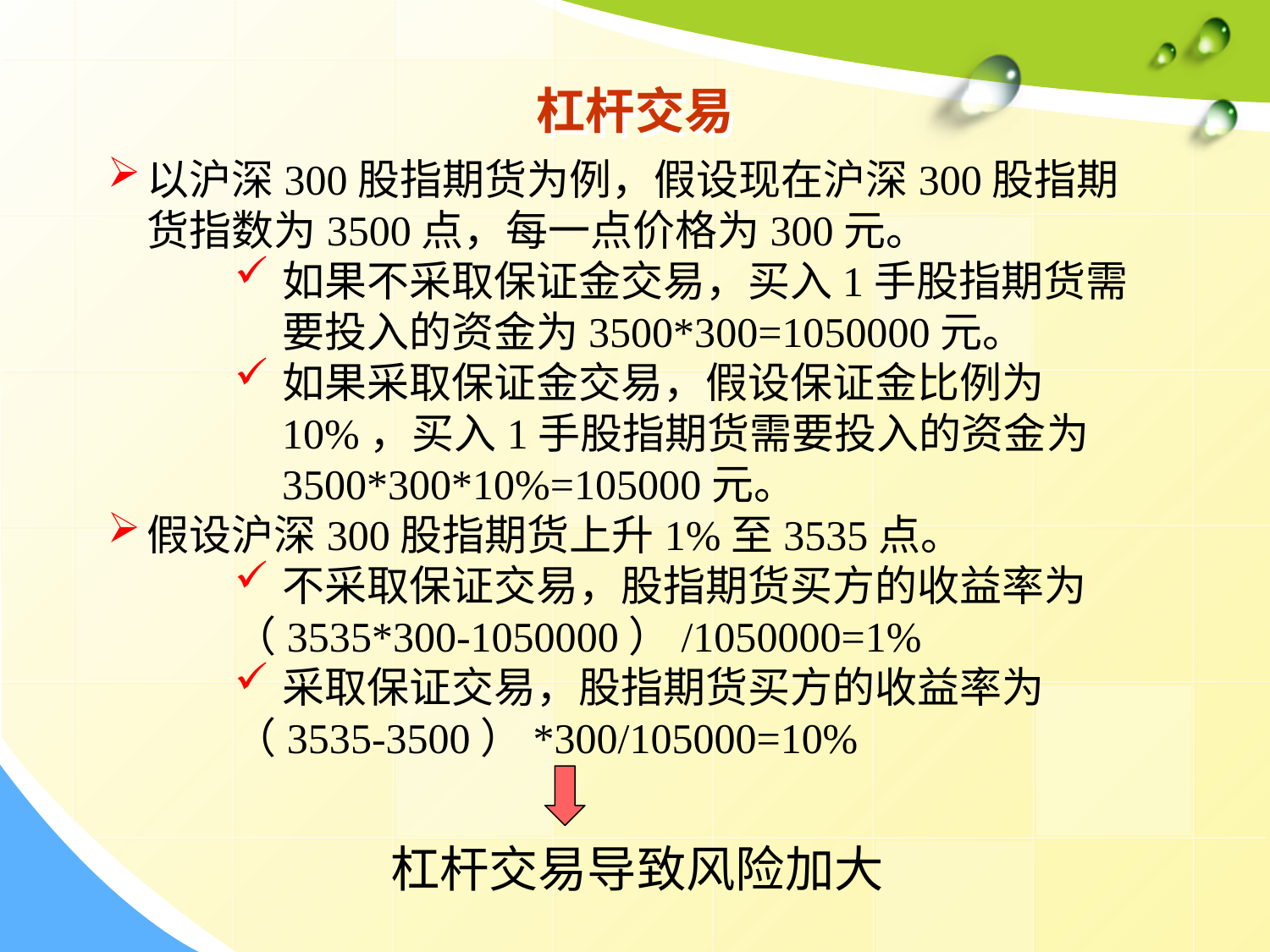

# 杠杆交易
以沪深300股指期货为例，假设现在沪深300股指期货指数为3500点，每一点价格为300元。
如果不采取保证金交易，买入1手股指期货需要投入的资金为3500*300=1050000元。
如果采取保证金交易，假设保证金比例为10%，买入1手股指期货需要投入的资金为3500*300*10%=105000元。
假设沪深300股指期货上升1%至3535点。
不采取保证交易，股指期货买方的收益率为
（3535*300-1050000）/1050000=1%
采取保证交易，股指期货买方的收益率为
（3535-3500）*300/105000=10%

杠杆交易导致风险加大